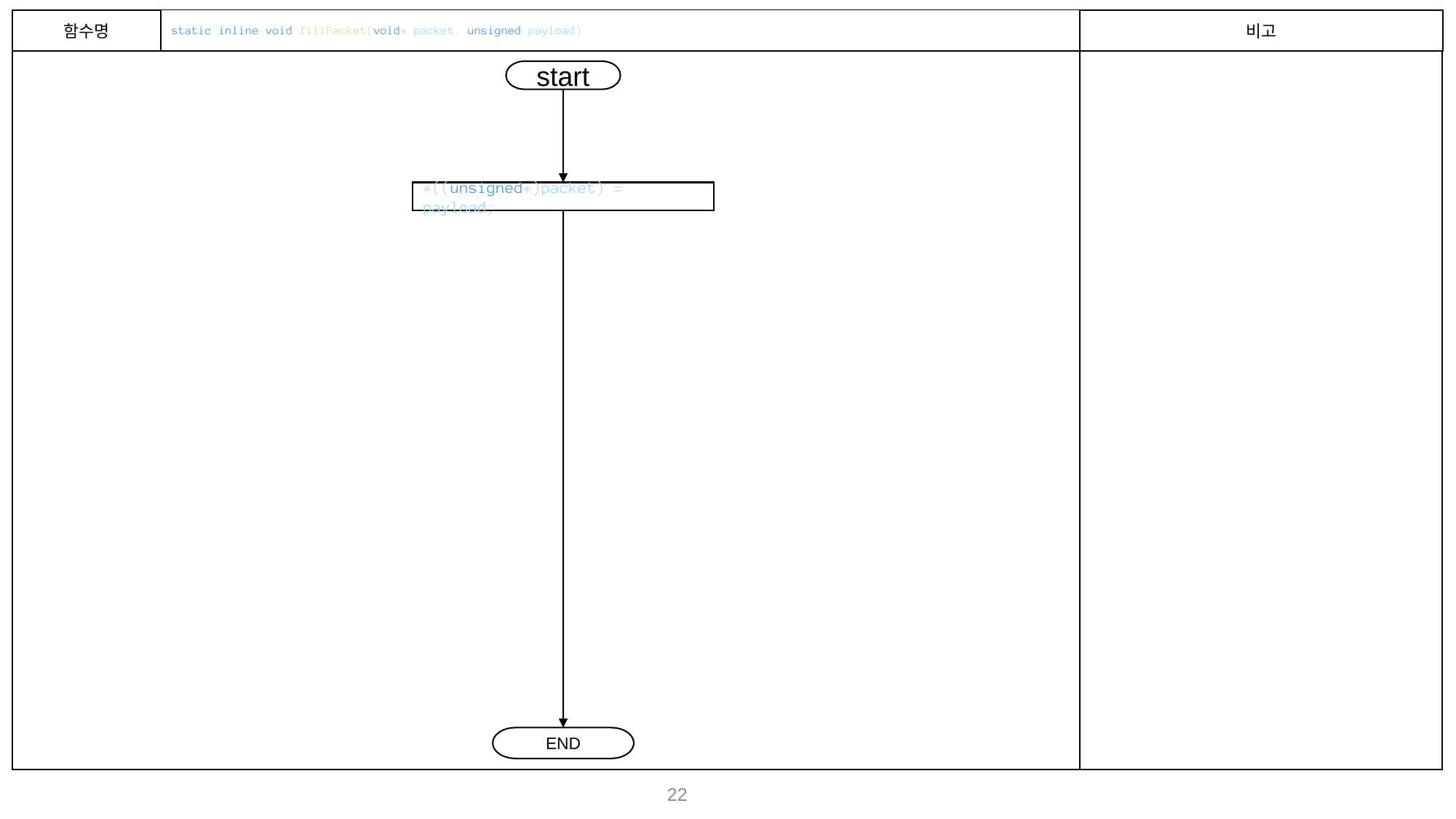

함수명
# static inline void fillPacket(void* packet, unsigned payload)
비고

start
*((unsigned*)packet) = payload;
END
22